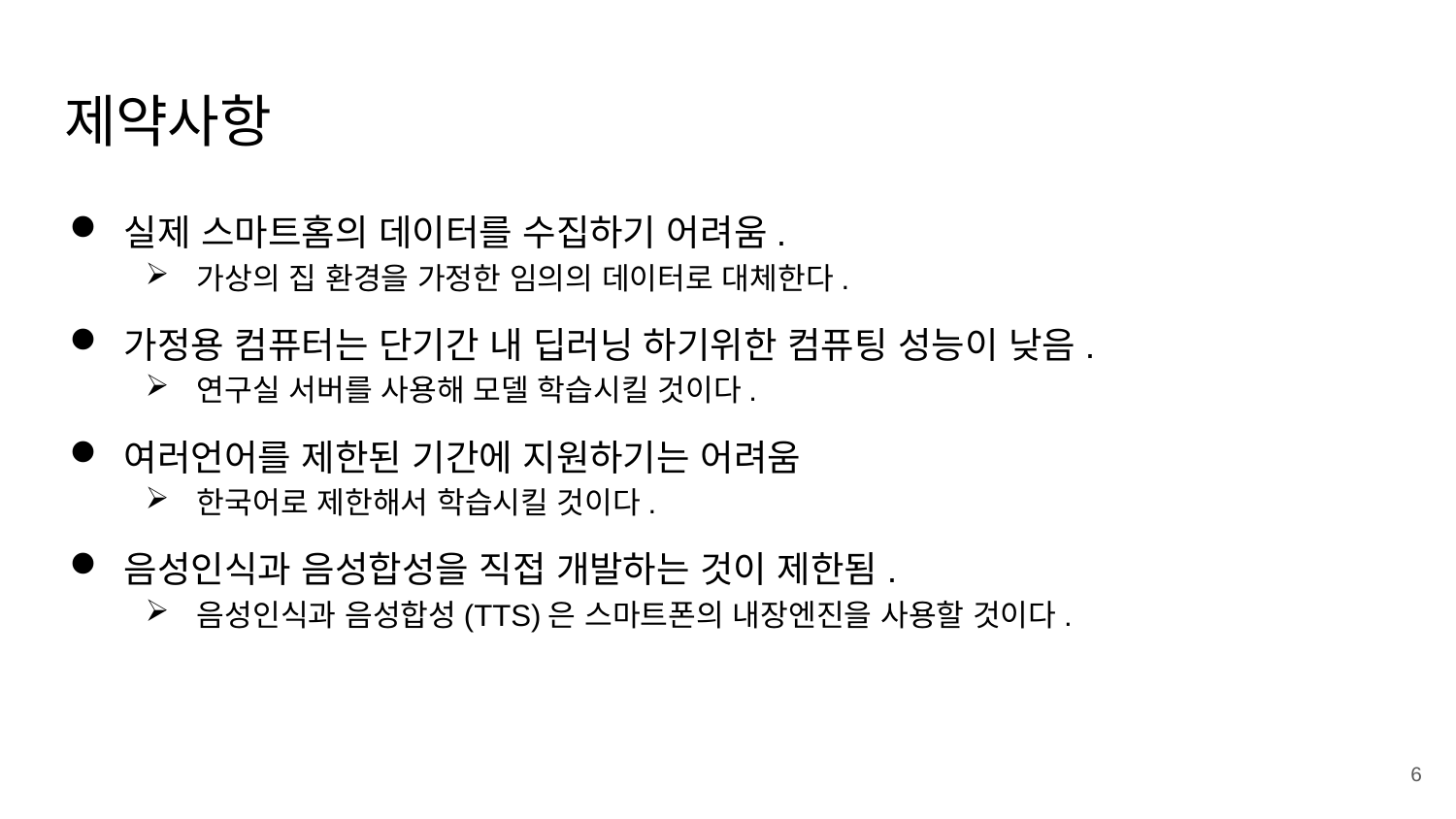

# 제약사항
실제 스마트홈의 데이터를 수집하기 어려움.
가상의 집 환경을 가정한 임의의 데이터로 대체한다.
가정용 컴퓨터는 단기간 내 딥러닝 하기위한 컴퓨팅 성능이 낮음.
연구실 서버를 사용해 모델 학습시킬 것이다.
여러언어를 제한된 기간에 지원하기는 어려움
한국어로 제한해서 학습시킬 것이다.
음성인식과 음성합성을 직접 개발하는 것이 제한됨.
음성인식과 음성합성(TTS)은 스마트폰의 내장엔진을 사용할 것이다.

6